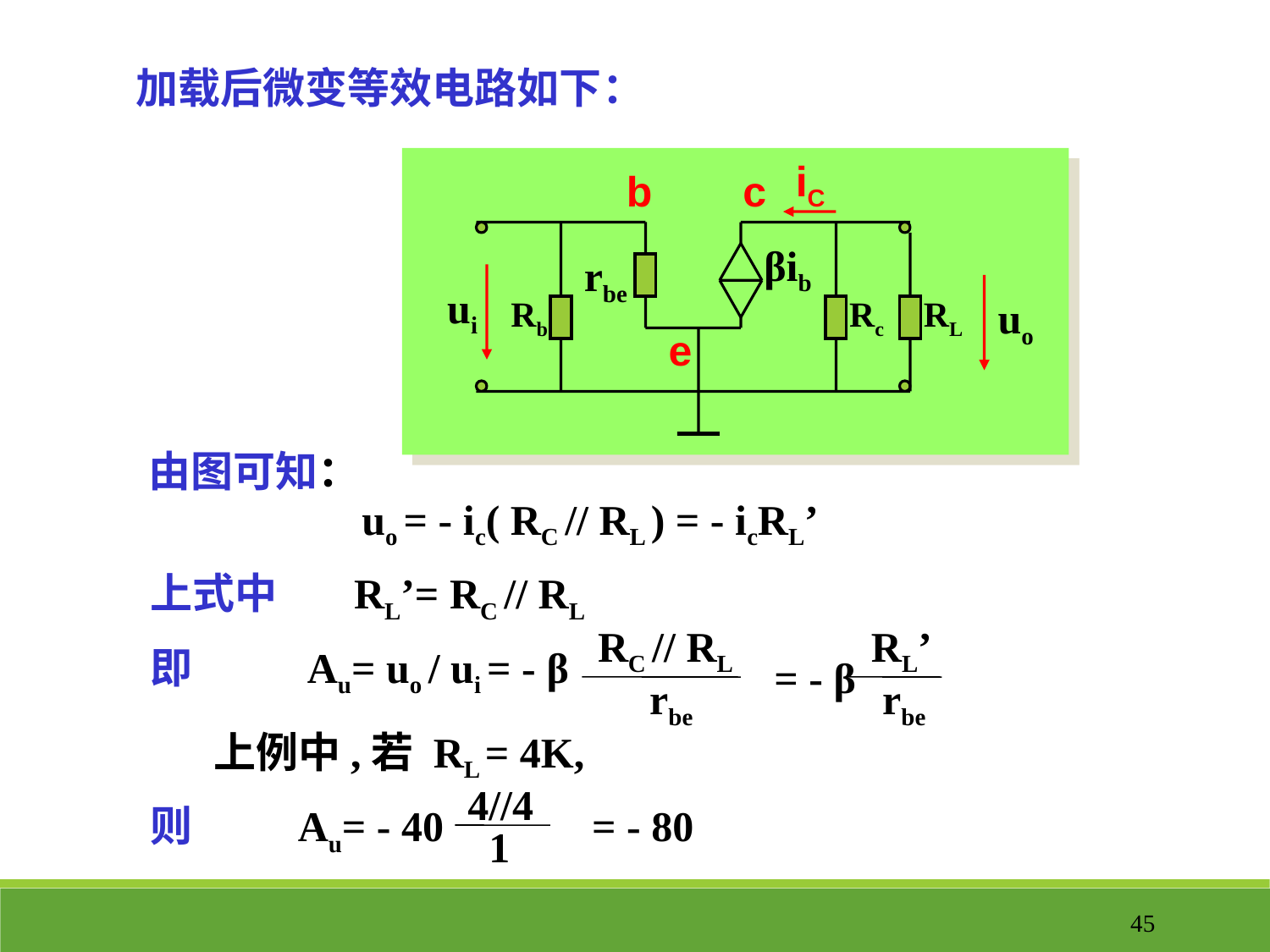

加载后微变等效电路如下：

iC
b
c

βib

rbe

ui

Rb
Rc
RL
uo

e

由图可知：
uo = - ic( RC // RL ) = - icRL’
上式中       RL’= RC // RL
RC // RL
即           Au= uo / ui = - β
rbe

RL’
= - β
rbe

上例中,若 RL = 4K,
4//4
则          Au= - 40              = - 80
1

45